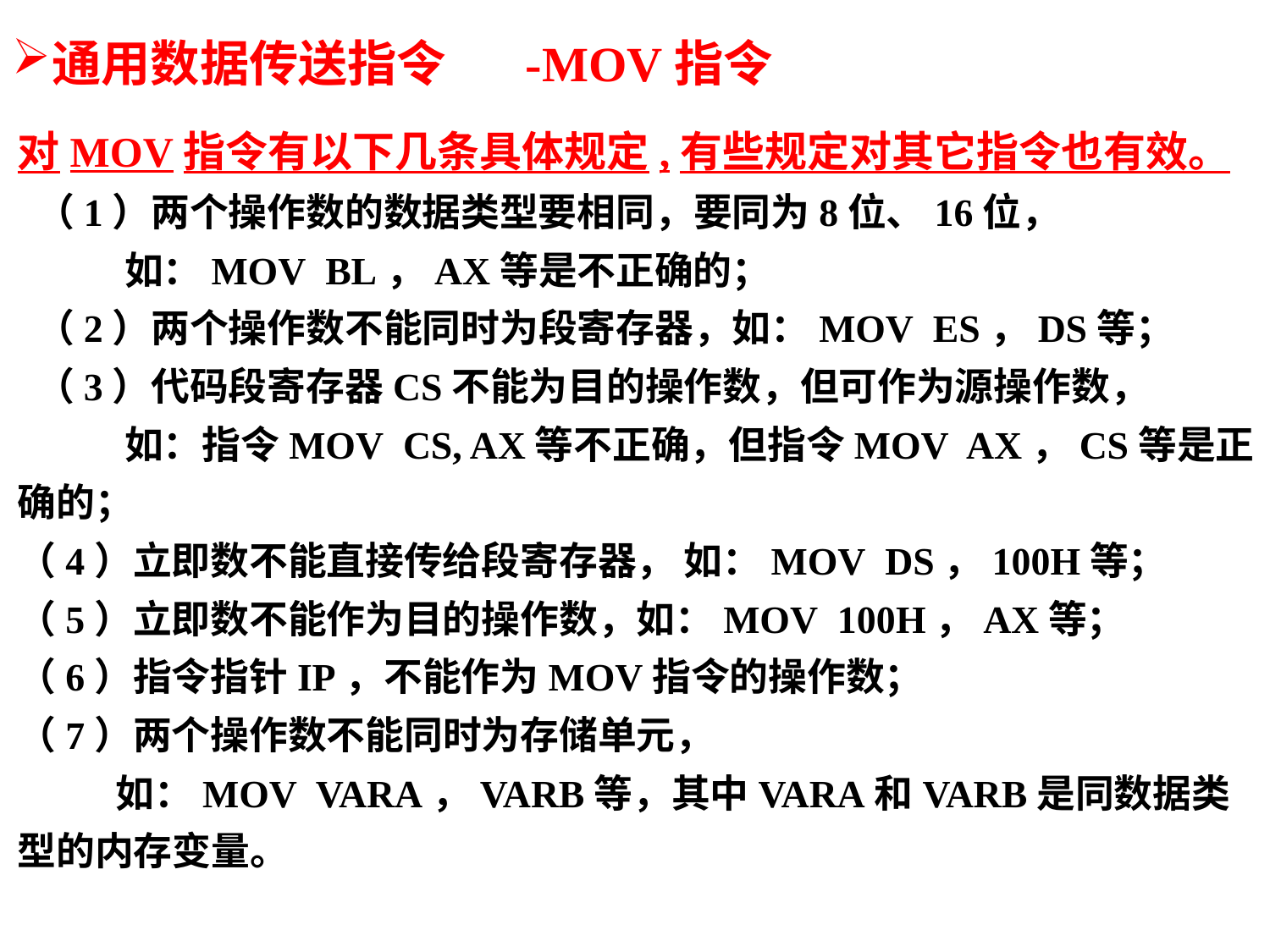

通用数据传送指令      -MOV指令
对MOV指令有以下几条具体规定,有些规定对其它指令也有效。
 （1）两个操作数的数据类型要相同，要同为8位、16位，
           如：MOV  BL，AX等是不正确的；
 （2）两个操作数不能同时为段寄存器，如：MOV  ES，DS等；
 （3）代码段寄存器CS不能为目的操作数，但可作为源操作数，
           如：指令MOV  CS, AX等不正确，但指令MOV  AX，CS等是正确的；
（4）立即数不能直接传给段寄存器， 如：MOV  DS，100H等；
（5）立即数不能作为目的操作数，如：MOV  100H，AX等；
（6）指令指针IP，不能作为MOV指令的操作数；
（7）两个操作数不能同时为存储单元，
          如：MOV  VARA，VARB等，其中VARA和VARB是同数据类型的内存变量。